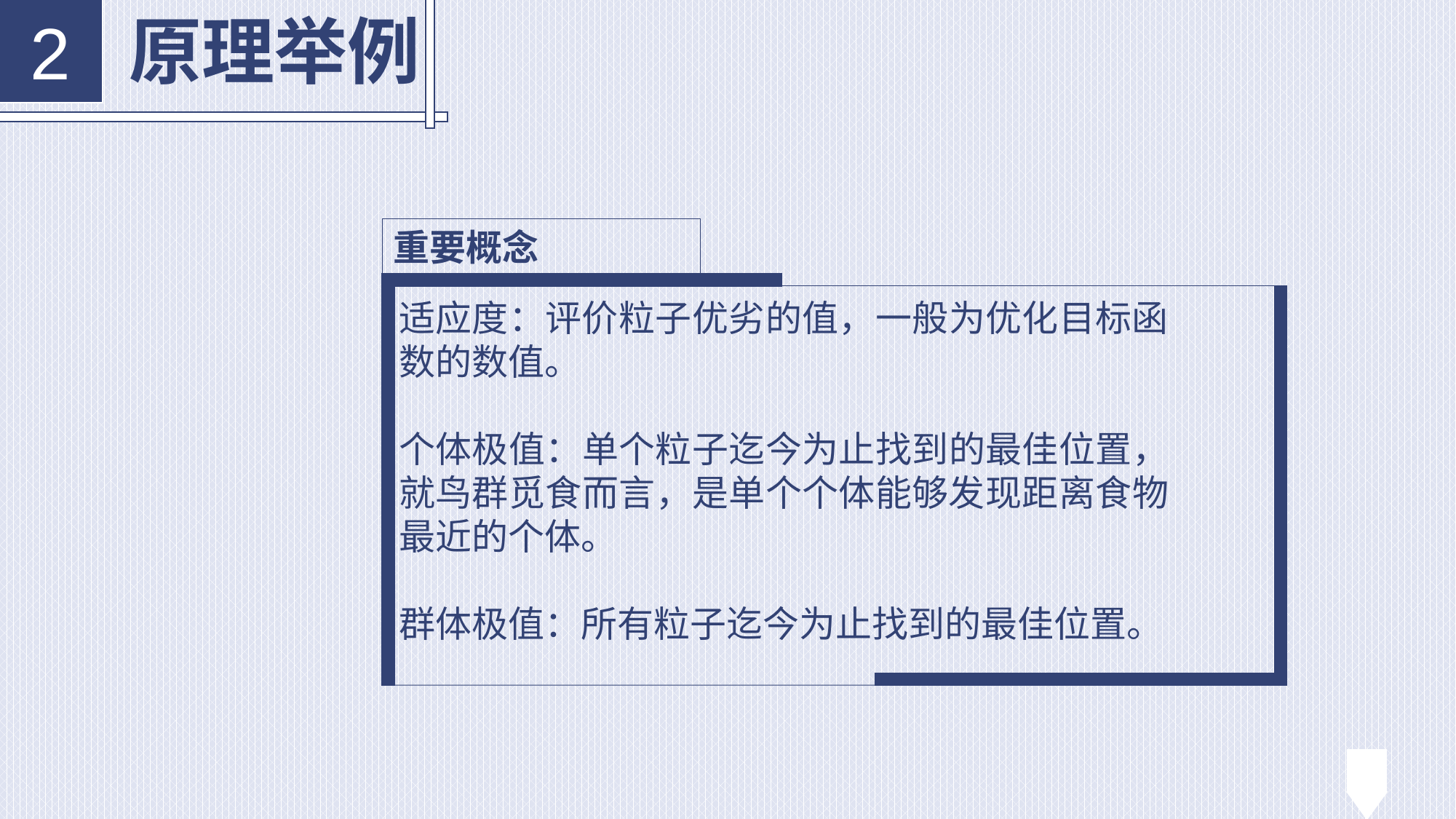

原理举例

2

重要概念

适应度：评价粒子优劣的值，一般为优化目标函数的数值。

个体极值：单个粒子迄今为止找到的最佳位置，就鸟群觅食而言，是单个个体能够发现距离食物最近的个体。

群体极值：所有粒子迄今为止找到的最佳位置。

24